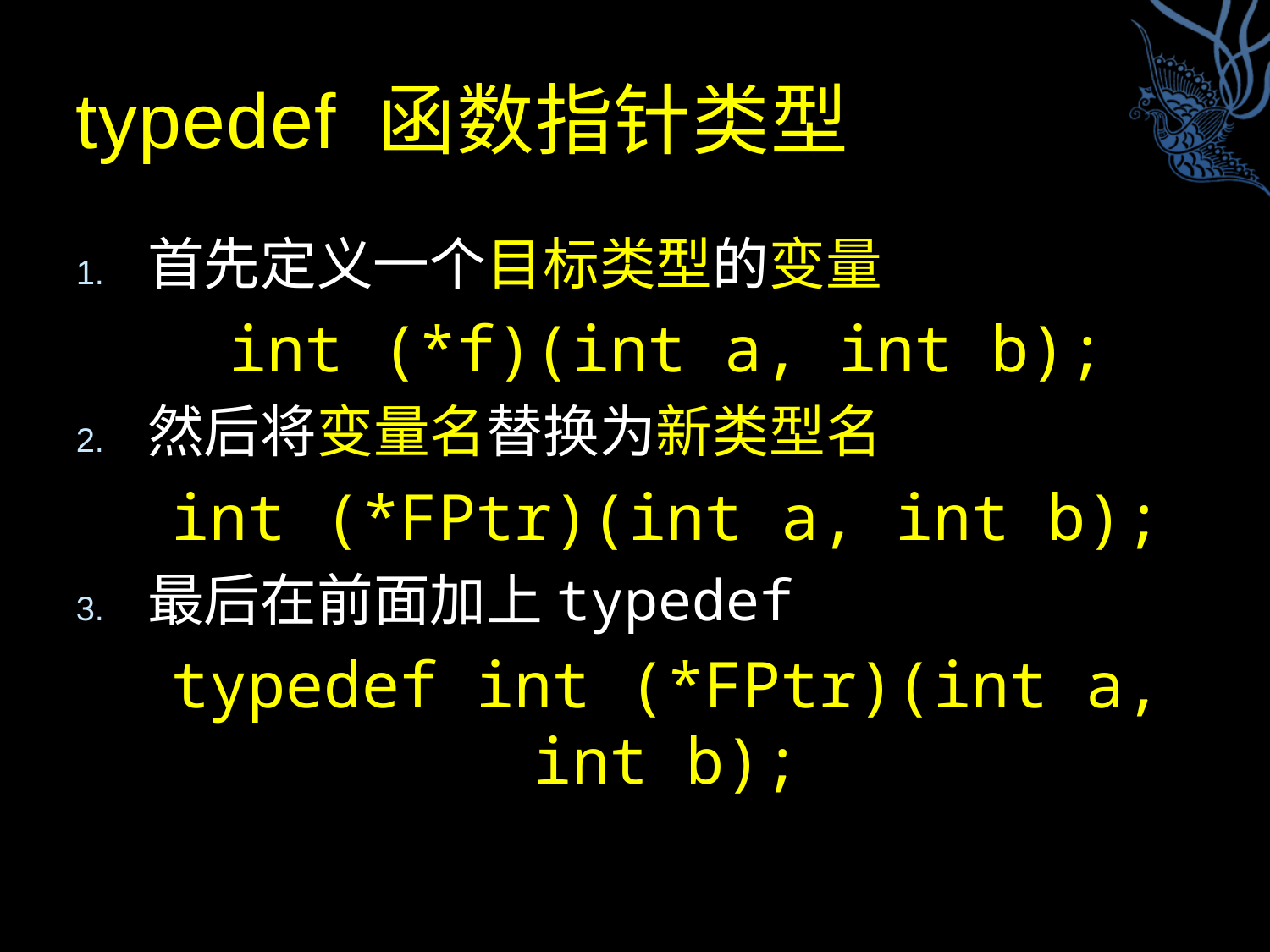

# typedef 函数指针类型
首先定义一个目标类型的变量
int (*f)(int a, int b);
然后将变量名替换为新类型名
int (*FPtr)(int a, int b);
最后在前面加上typedef
typedef int (*FPtr)(int a, int b);